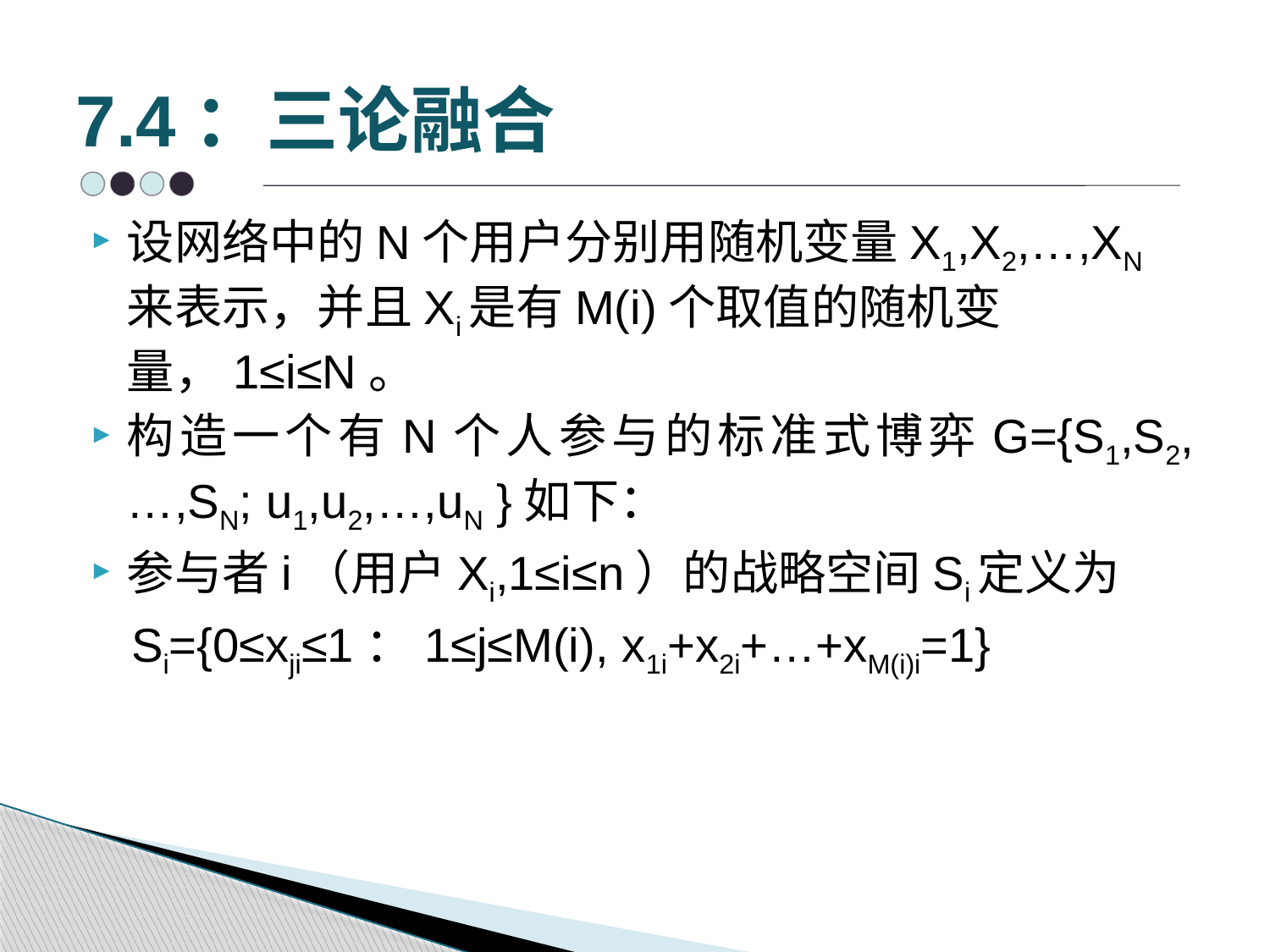

# 7.4：三论融合

设网络中的N个用户分别用随机变量X1,X2,…,XN来表示，并且Xi是有M(i)个取值的随机变量，1≤i≤N。
构造一个有N个人参与的标准式博弈G={S1,S2,…,SN; u1,u2,…,uN }如下：
参与者i（用户Xi,1≤i≤n）的战略空间Si定义为
   Si={0≤xji≤1：1≤j≤M(i), x1i+x2i+…+xM(i)i=1}